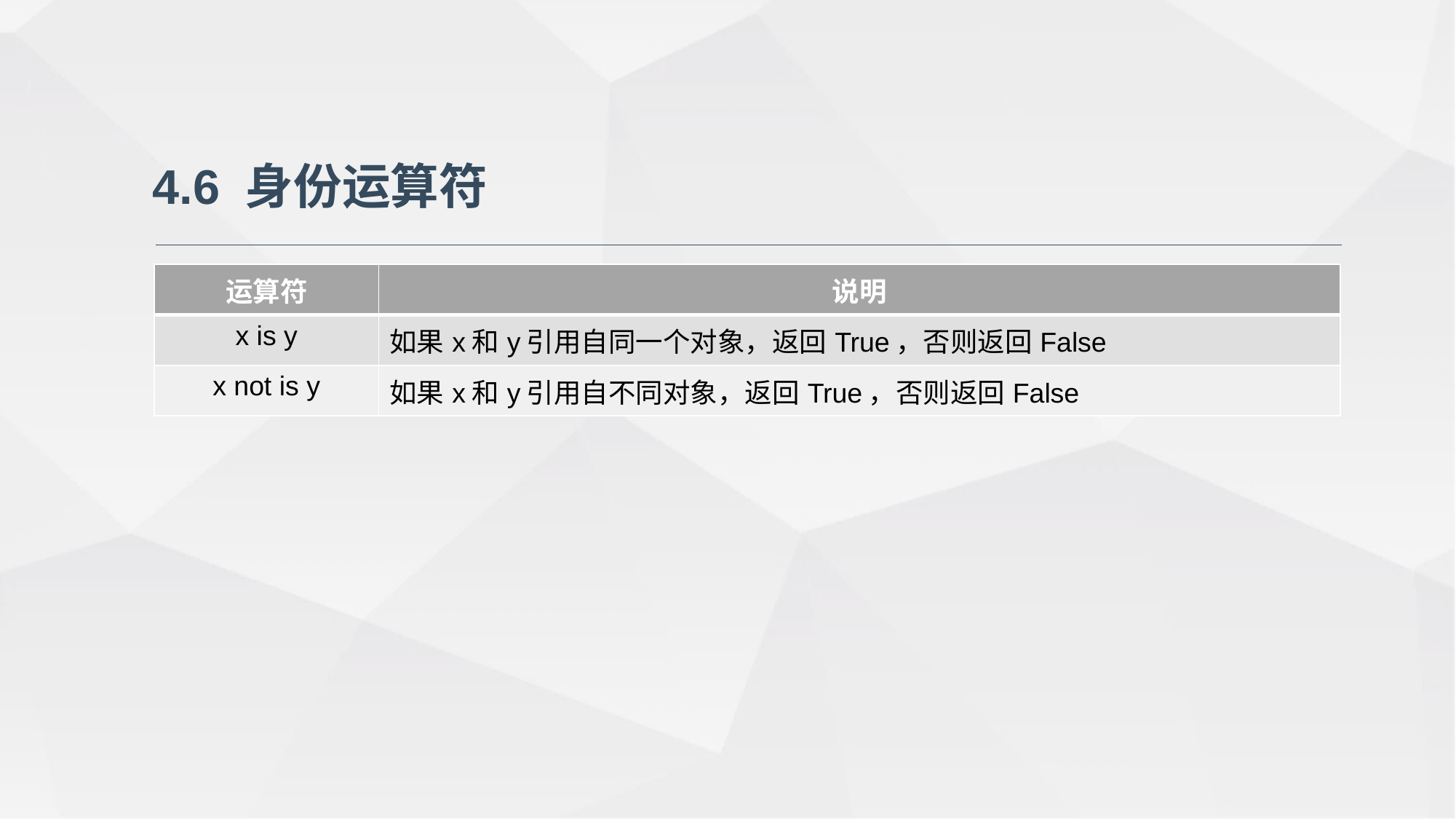

4.6 身份运算符
| 运算符 | 说明 |
| --- | --- |
| x is y | 如果x和y引用自同一个对象，返回True，否则返回False |
| x not is y | 如果x和y引用自不同对象，返回True，否则返回False |